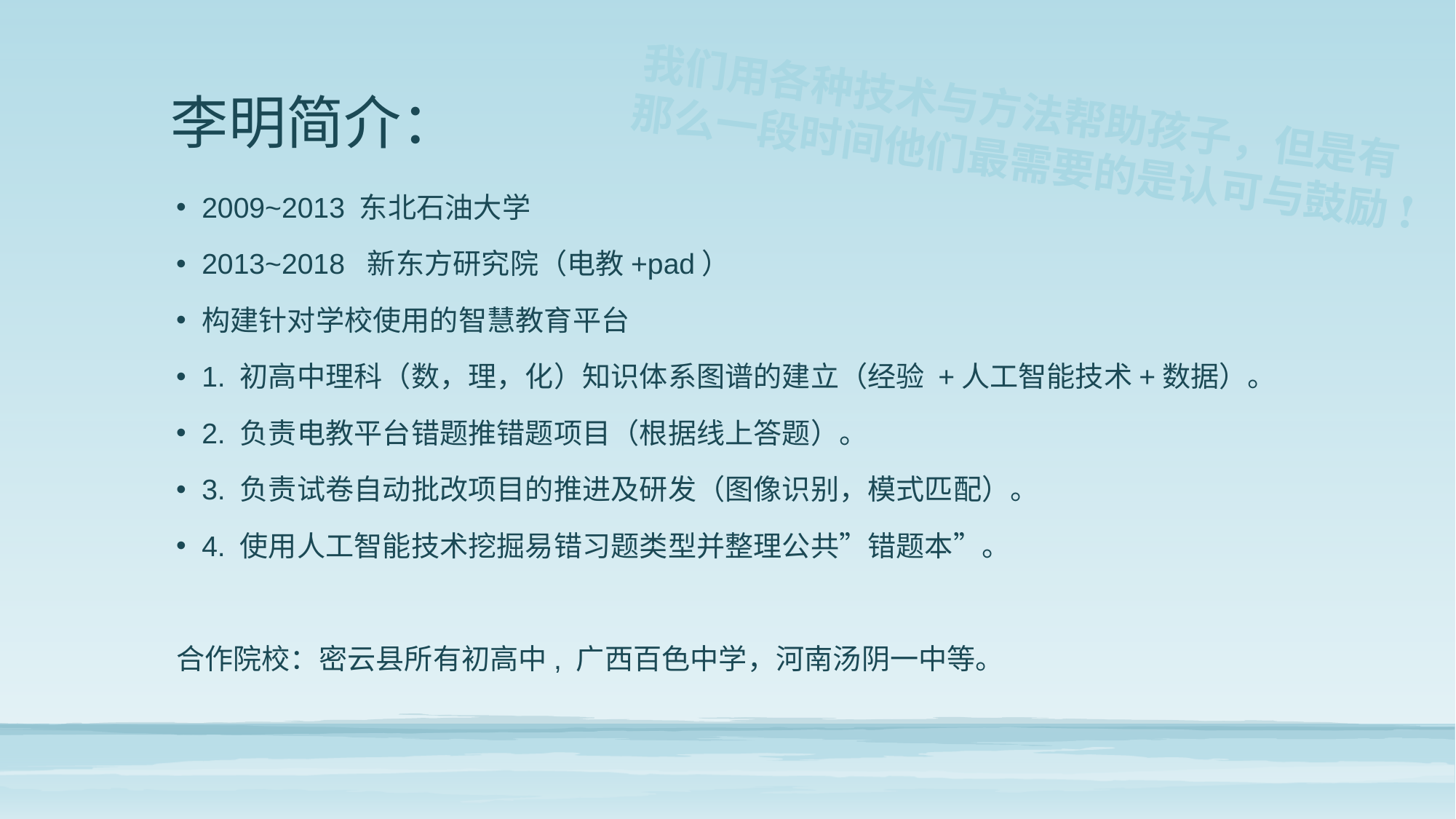

# 李明简介：
我们用各种技术与方法帮助孩子，但是有那么一段时间他们最需要的是认可与鼓励!
2009~2013 东北石油大学
2013~2018  新东方研究院（电教+pad）
构建针对学校使用的智慧教育平台
1. 初高中理科（数，理，化）知识体系图谱的建立（经验 +人工智能技术+数据）。
2. 负责电教平台错题推错题项目（根据线上答题）。
3. 负责试卷自动批改项目的推进及研发（图像识别，模式匹配）。
4. 使用人工智能技术挖掘易错习题类型并整理公共”错题本”。

合作院校：密云县所有初高中, 广西百色中学，河南汤阴一中等。